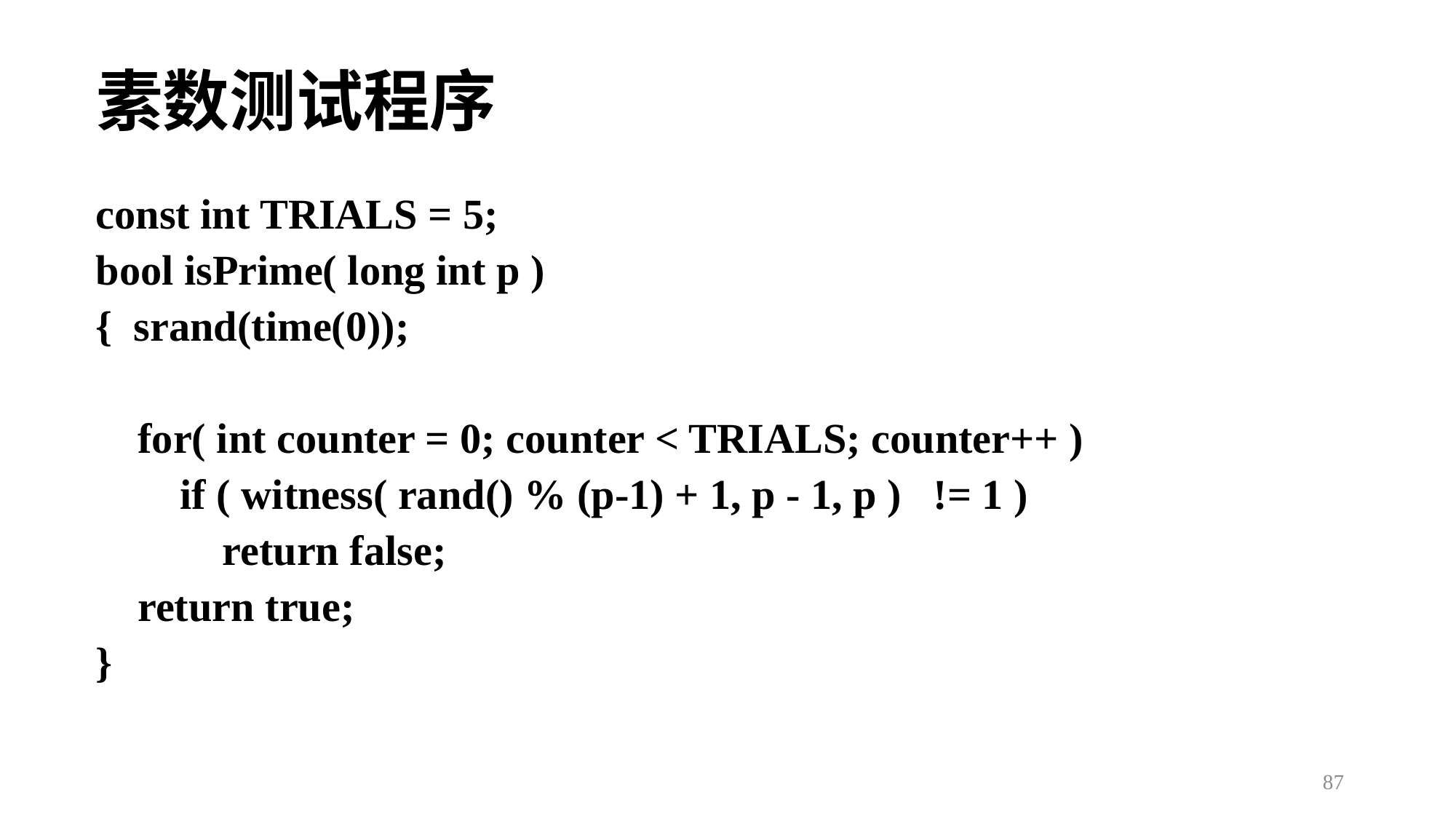

# 素数测试程序
const int TRIALS = 5;
bool isPrime( long int p )
{  srand(time(0));

    for( int counter = 0; counter < TRIALS; counter++ )
        if ( witness( rand() % (p-1) + 1, p - 1, p )   != 1 )
            return false;
    return true;
}
87